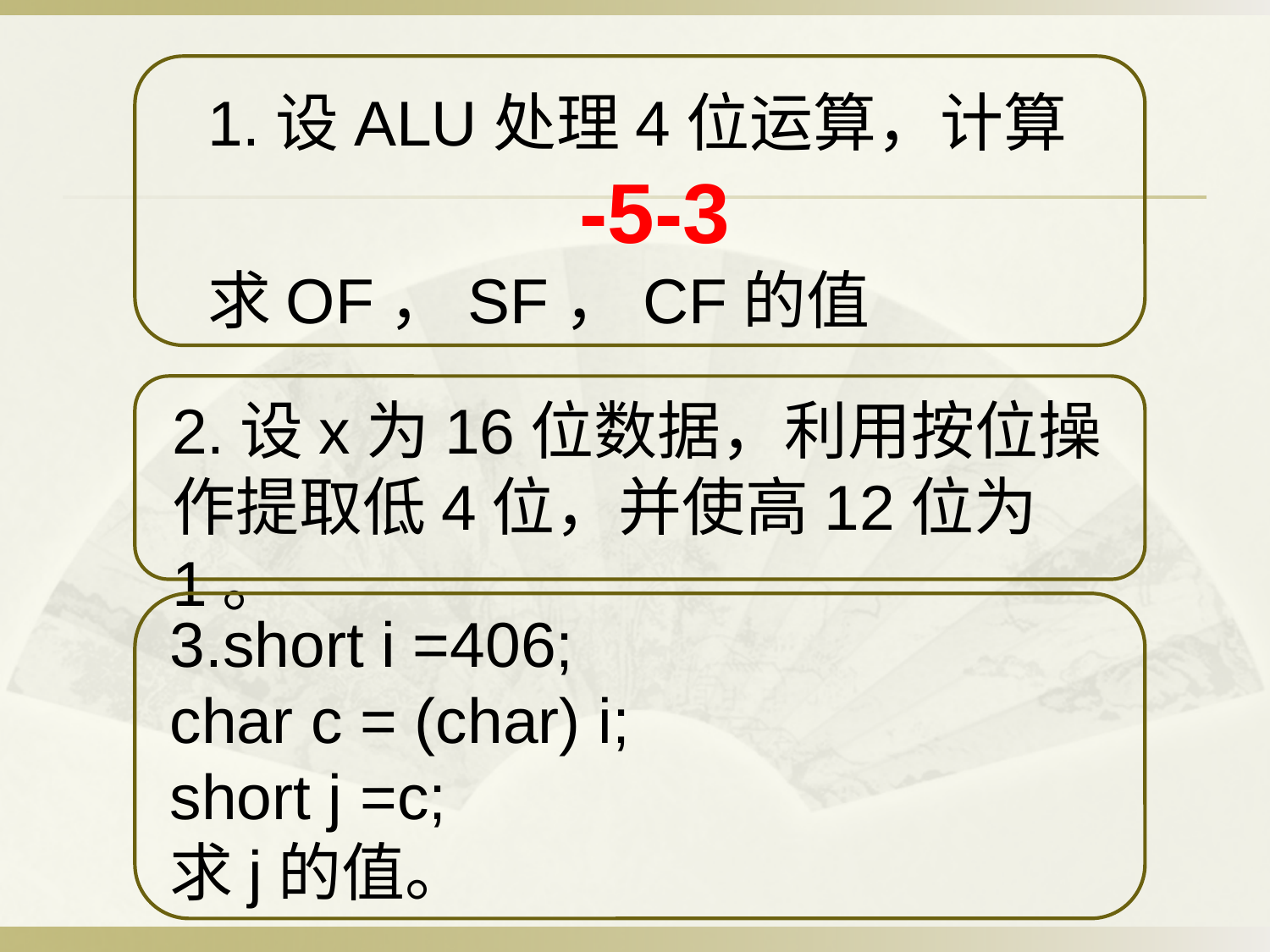

1.设ALU处理4位运算，计算
-5-3
求OF，SF，CF的值

2.设x为16位数据，利用按位操作提取低4位，并使高12位为1。

3.short i =406;
char c = (char) i;
short j =c;
求j的值。